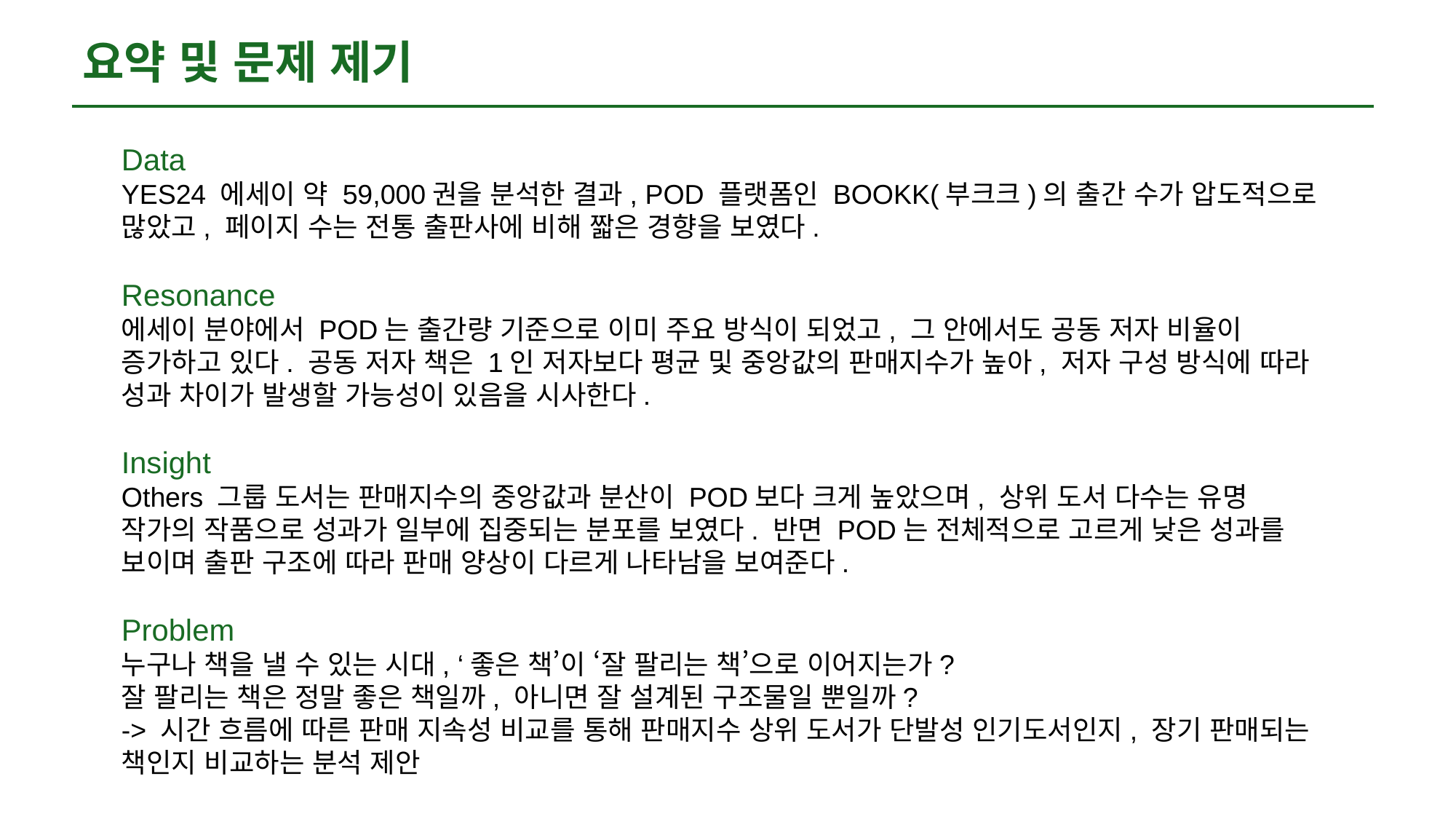

요약 및 문제 제기
Data
YES24 에세이 약 59,000권을 분석한 결과, POD 플랫폼인 BOOKK(부크크)의 출간 수가 압도적으로 많았고, 페이지 수는 전통 출판사에 비해 짧은 경향을 보였다.

Resonance
에세이 분야에서 POD는 출간량 기준으로 이미 주요 방식이 되었고, 그 안에서도 공동 저자 비율이 증가하고 있다. 공동 저자 책은 1인 저자보다 평균 및 중앙값의 판매지수가 높아, 저자 구성 방식에 따라 성과 차이가 발생할 가능성이 있음을 시사한다.

Insight
Others 그룹 도서는 판매지수의 중앙값과 분산이 POD보다 크게 높았으며, 상위 도서 다수는 유명 작가의 작품으로 성과가 일부에 집중되는 분포를 보였다. 반면 POD는 전체적으로 고르게 낮은 성과를 보이며 출판 구조에 따라 판매 양상이 다르게 나타남을 보여준다.

Problem
누구나 책을 낼 수 있는 시대, ‘좋은 책’이 ‘잘 팔리는 책’으로 이어지는가?
잘 팔리는 책은 정말 좋은 책일까, 아니면 잘 설계된 구조물일 뿐일까?
-> 시간 흐름에 따른 판매 지속성 비교를 통해 판매지수 상위 도서가 단발성 인기도서인지, 장기 판매되는 책인지 비교하는 분석 제안